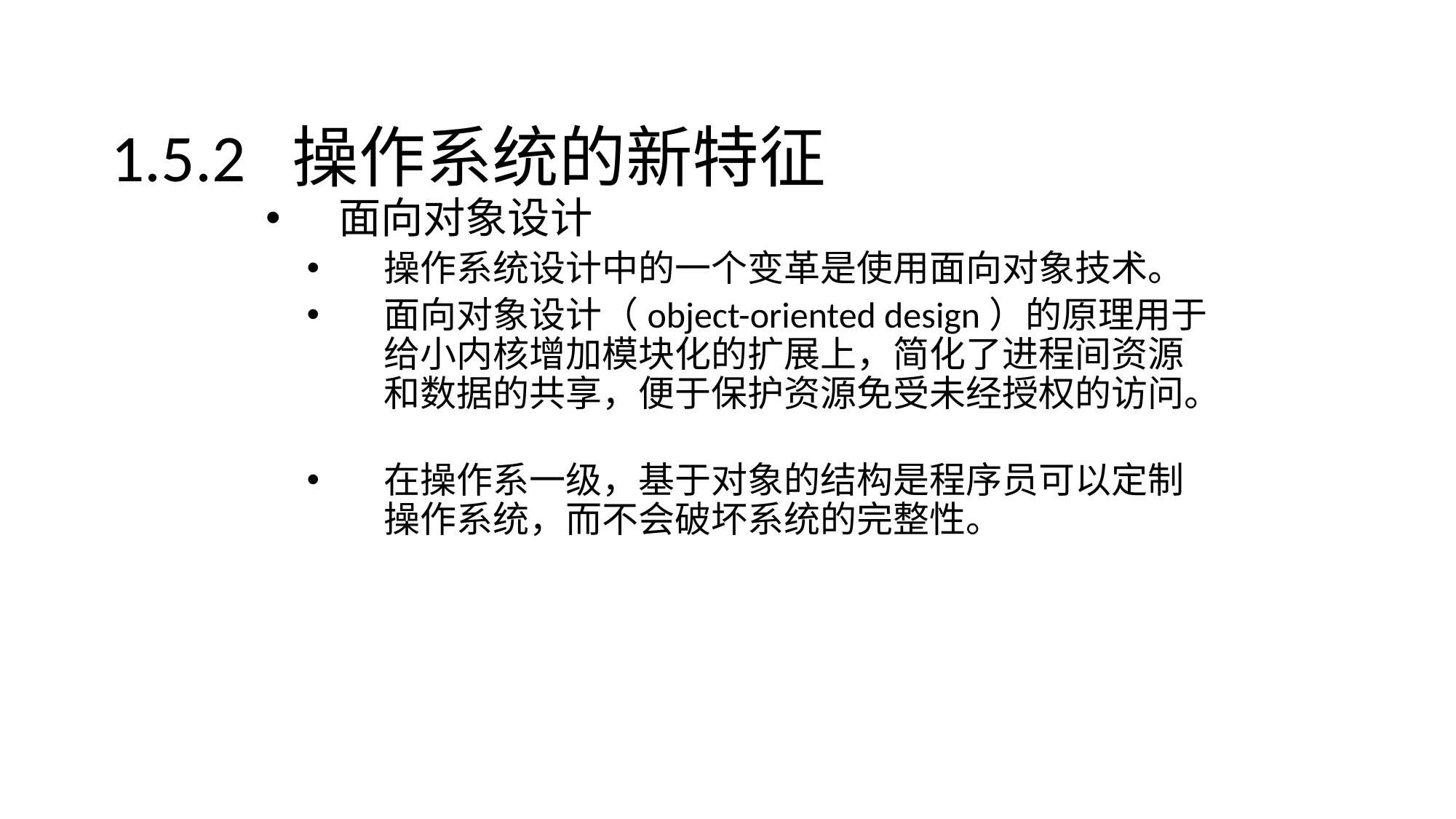

# 1.5.2  操作系统的新特征
面向对象设计
操作系统设计中的一个变革是使用面向对象技术。
面向对象设计（object-oriented design）的原理用于给小内核增加模块化的扩展上，简化了进程间资源和数据的共享，便于保护资源免受未经授权的访问。
在操作系一级，基于对象的结构是程序员可以定制操作系统，而不会破坏系统的完整性。
10